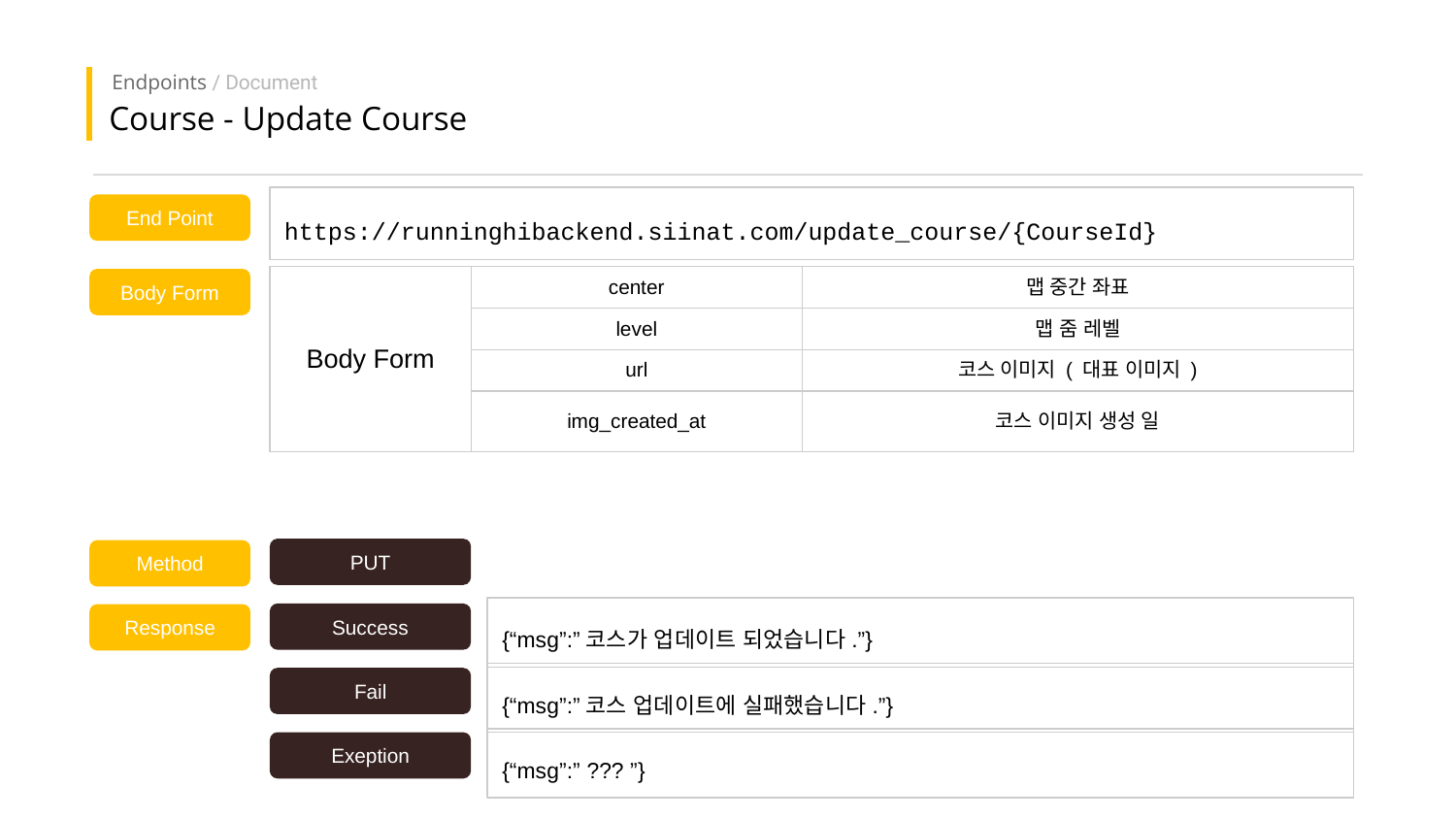

Endpoints / Document
Course - Update Course
https://runninghibackend.siinat.com/update_course/{CourseId}
End Point
| Body Form | center | 맵 중간 좌표 |
| --- | --- | --- |
|  | level | 맵 줌 레벨 |
|  | url | 코스 이미지 ( 대표 이미지 ) |
|  | img\_created\_at | 코스 이미지 생성 일 |
Body Form
PUT
Method
{“msg”:”코스가 업데이트 되었습니다.”}
Success
Response
{“msg”:”코스 업데이트에 실패했습니다.”}
Fail
{“msg”:” ??? ”}
Exeption